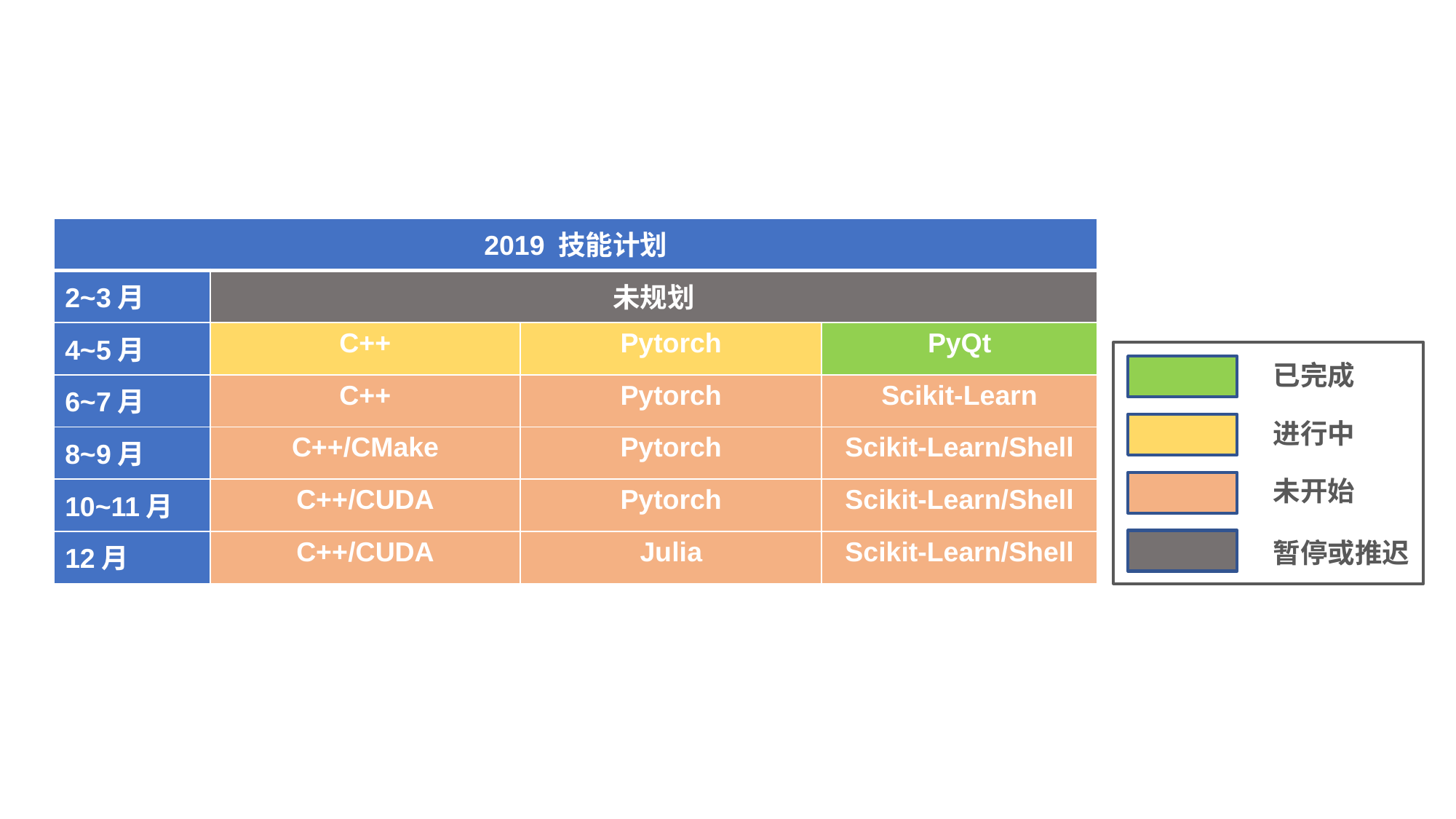

| 2019 技能计划 |  |  |  |
| --- | --- | --- | --- |
| 2~3月 | 未规划 |  |  |
| 4~5月 | C++ | Pytorch | PyQt |
| 6~7月 | C++ | Pytorch | Scikit-Learn |
| 8~9月 | C++/CMake | Pytorch | Scikit-Learn/Shell |
| 10~11月 | C++/CUDA | Pytorch | Scikit-Learn/Shell |
| 12月 | C++/CUDA | Julia | Scikit-Learn/Shell |

已完成

进行中

未开始

暂停或推迟